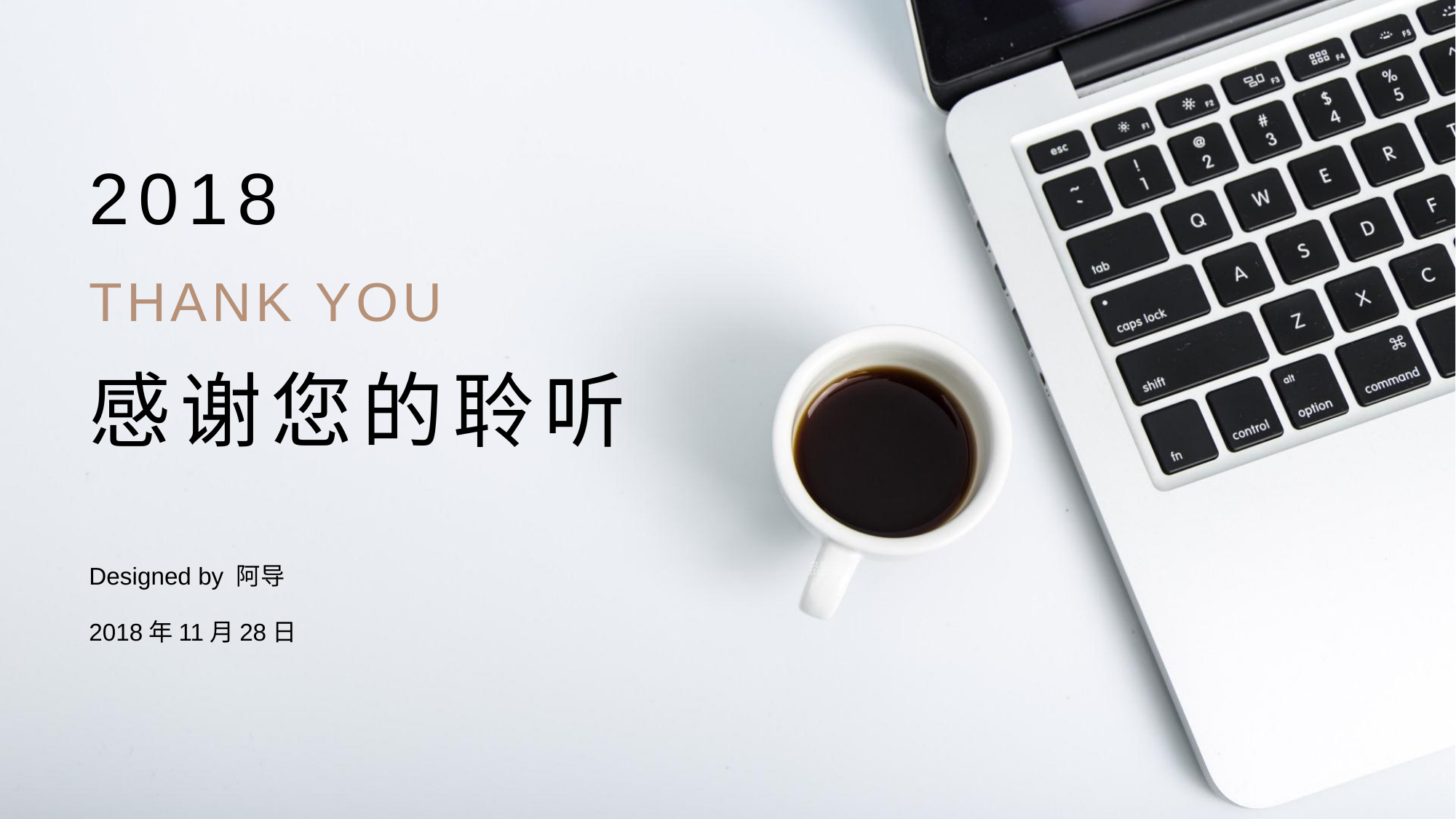

2018
THANK YOU
感谢您的聆听

Designed by 阿导
2018年11月28日